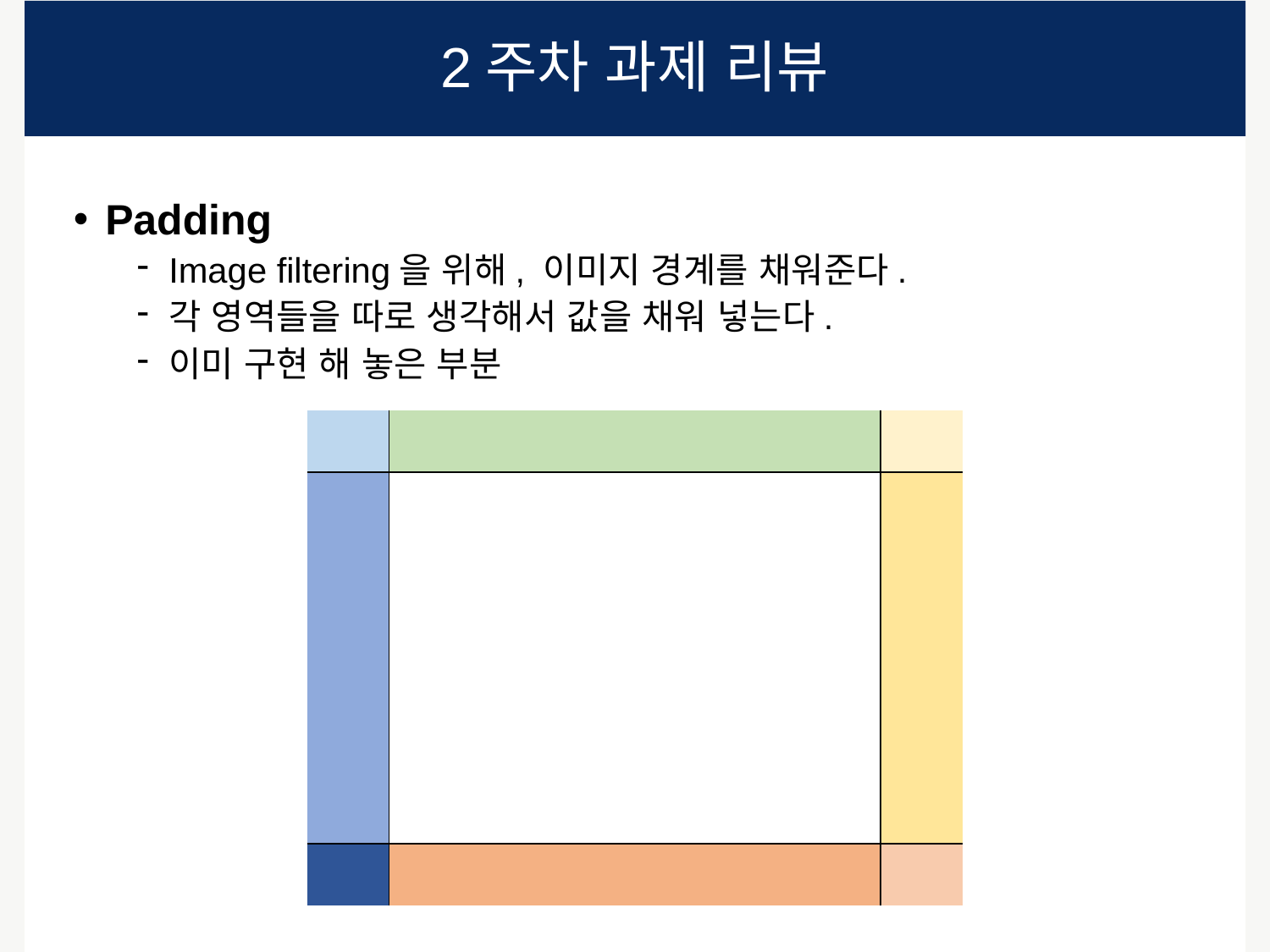

# 2주차 과제 리뷰
Padding
Image filtering을 위해, 이미지 경계를 채워준다.
각 영역들을 따로 생각해서 값을 채워 넣는다.
이미 구현 해 놓은 부분

|  |  |  |  |  |  |  |  |
| --- | --- | --- | --- | --- | --- | --- | --- |
|  |  |  |  |  |  |  |  |
|  |  |  |  |  |  |  |  |
|  |  |  |  |  |  |  |  |
|  |  |  |  |  |  |  |  |
|  |  |  |  |  |  |  |  |
|  |  |  |  |  |  |  |  |
|  |  |  |  |  |  |  |  |